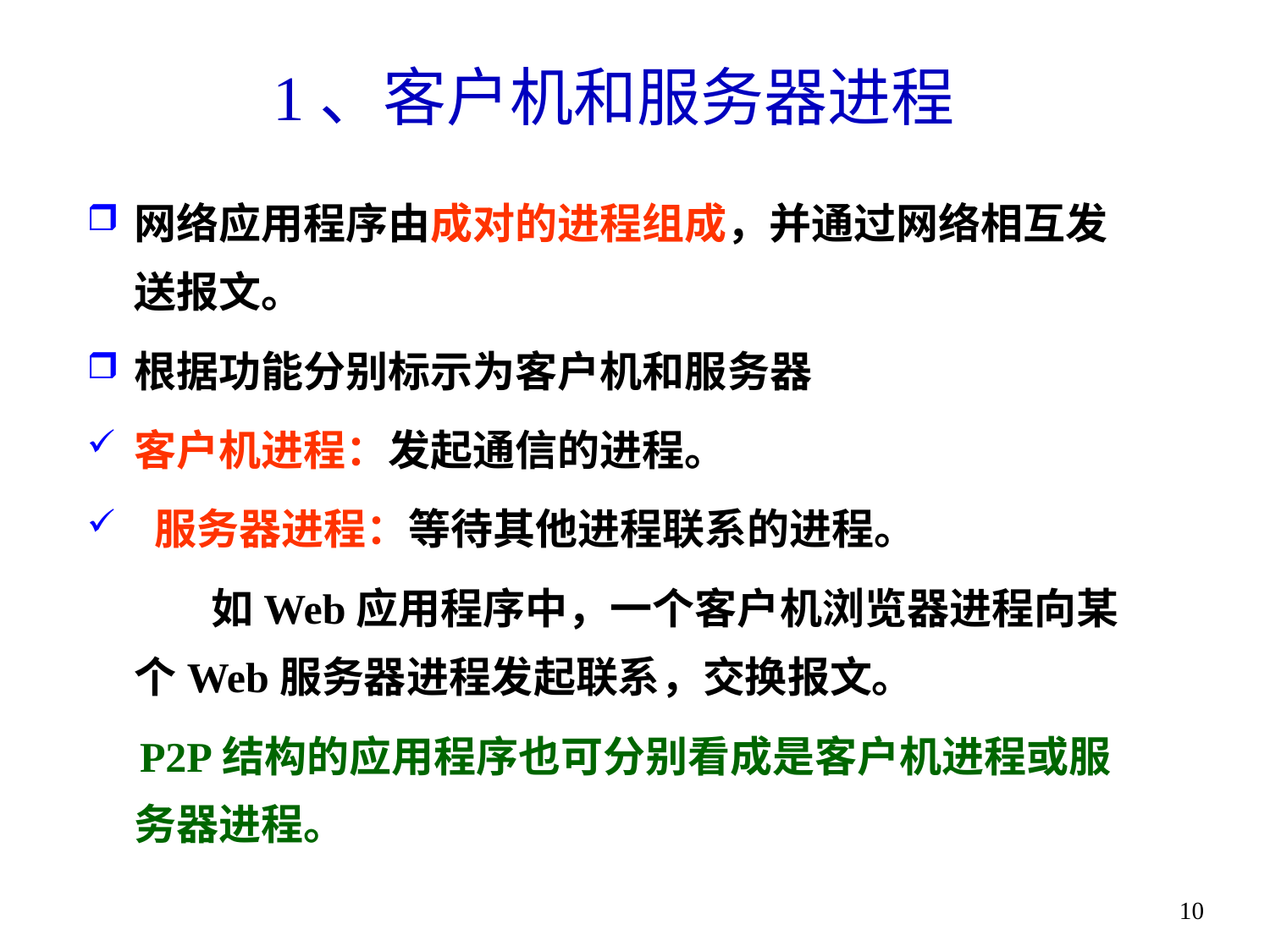

# 1、客户机和服务器进程
网络应用程序由成对的进程组成，并通过网络相互发送报文。
根据功能分别标示为客户机和服务器
客户机进程：发起通信的进程。
 服务器进程：等待其他进程联系的进程。
            如Web应用程序中，一个客户机浏览器进程向某个Web服务器进程发起联系，交换报文。
     P2P结构的应用程序也可分别看成是客户机进程或服务器进程。

10